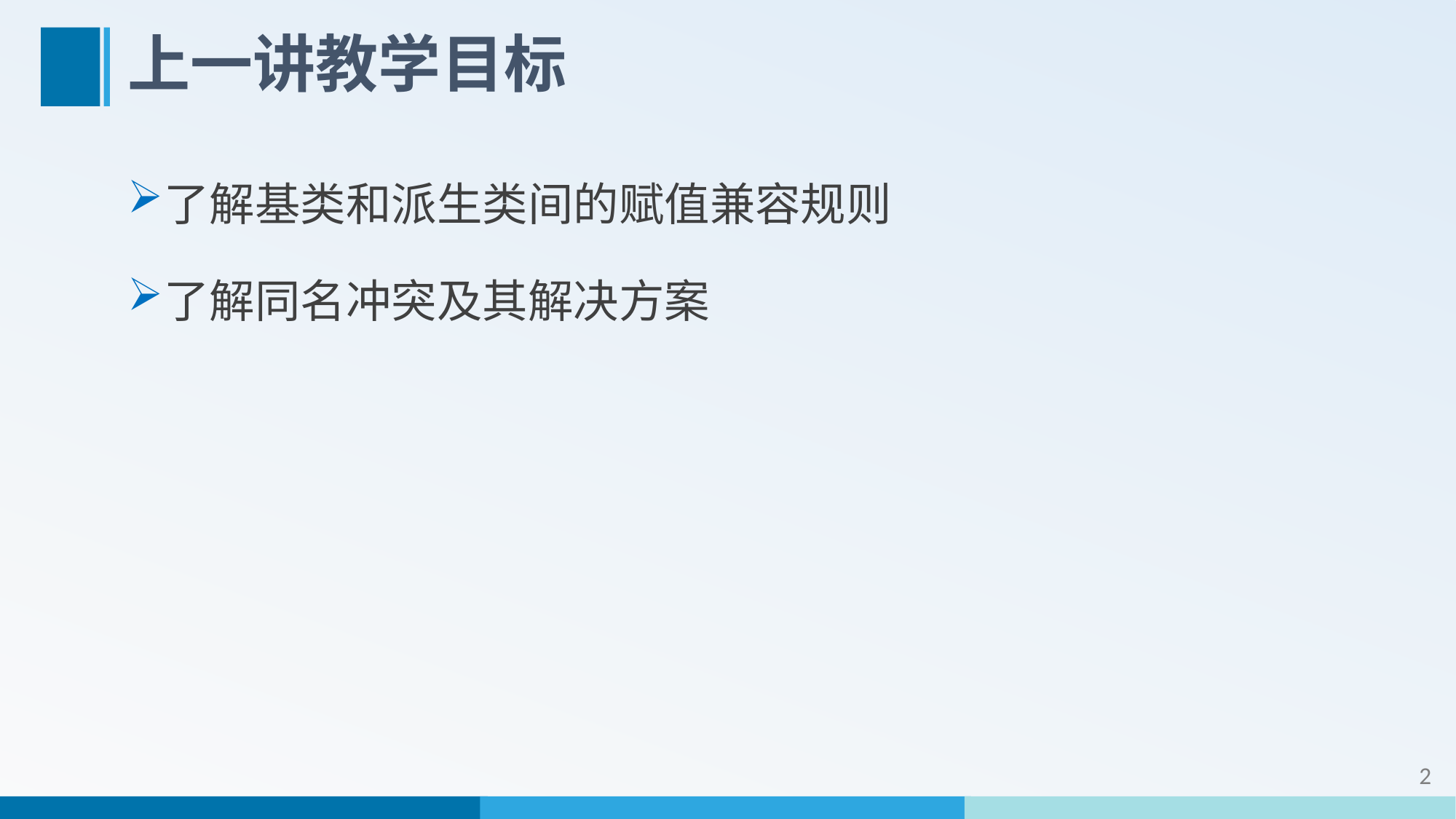

# 上一讲教学目标
了解基类和派生类间的赋值兼容规则
了解同名冲突及其解决方案